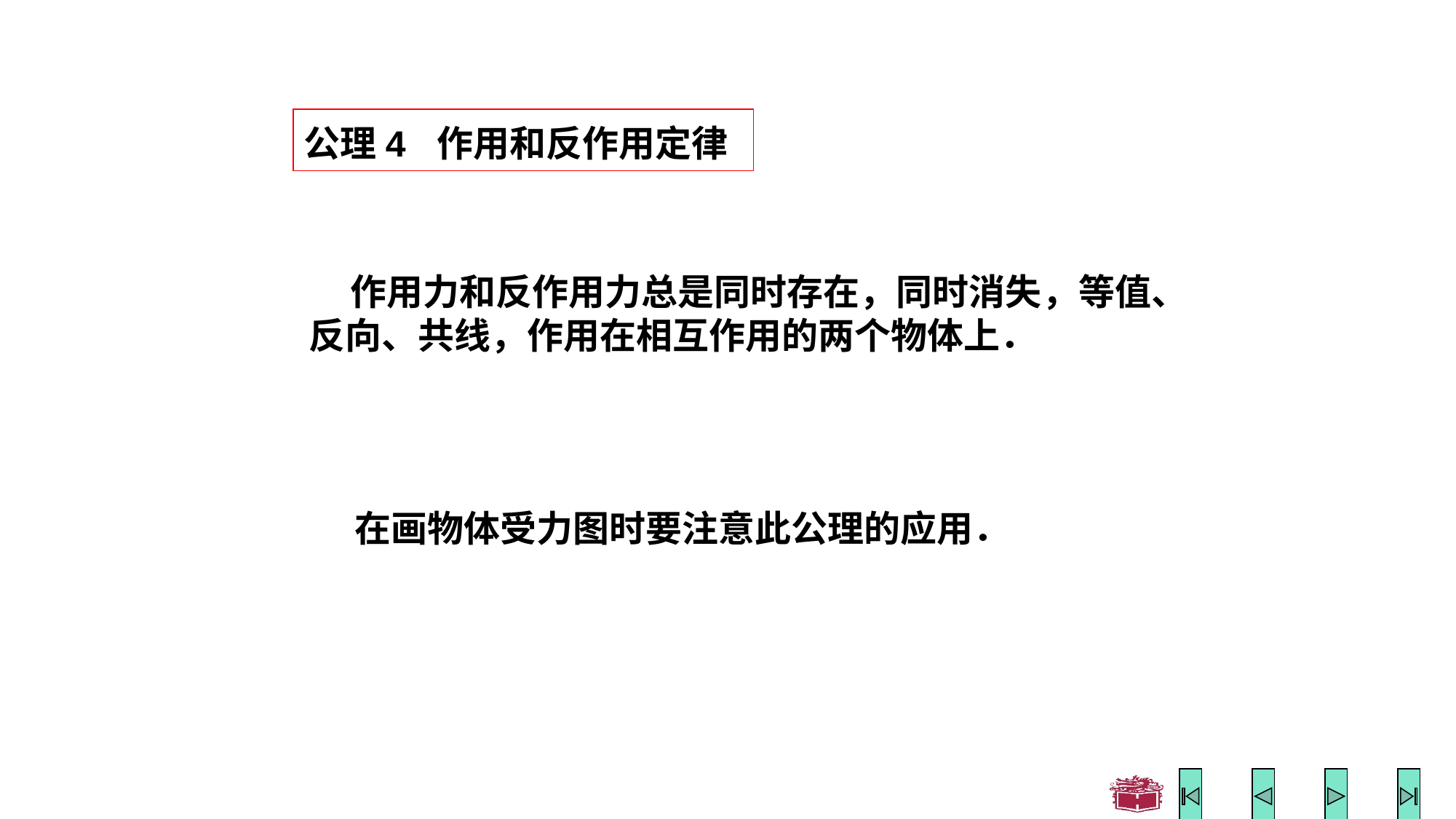

公理4  作用和反作用定律
    作用力和反作用力总是同时存在，同时消失，等值、反向、共线，作用在相互作用的两个物体上．
   在画物体受力图时要注意此公理的应用．